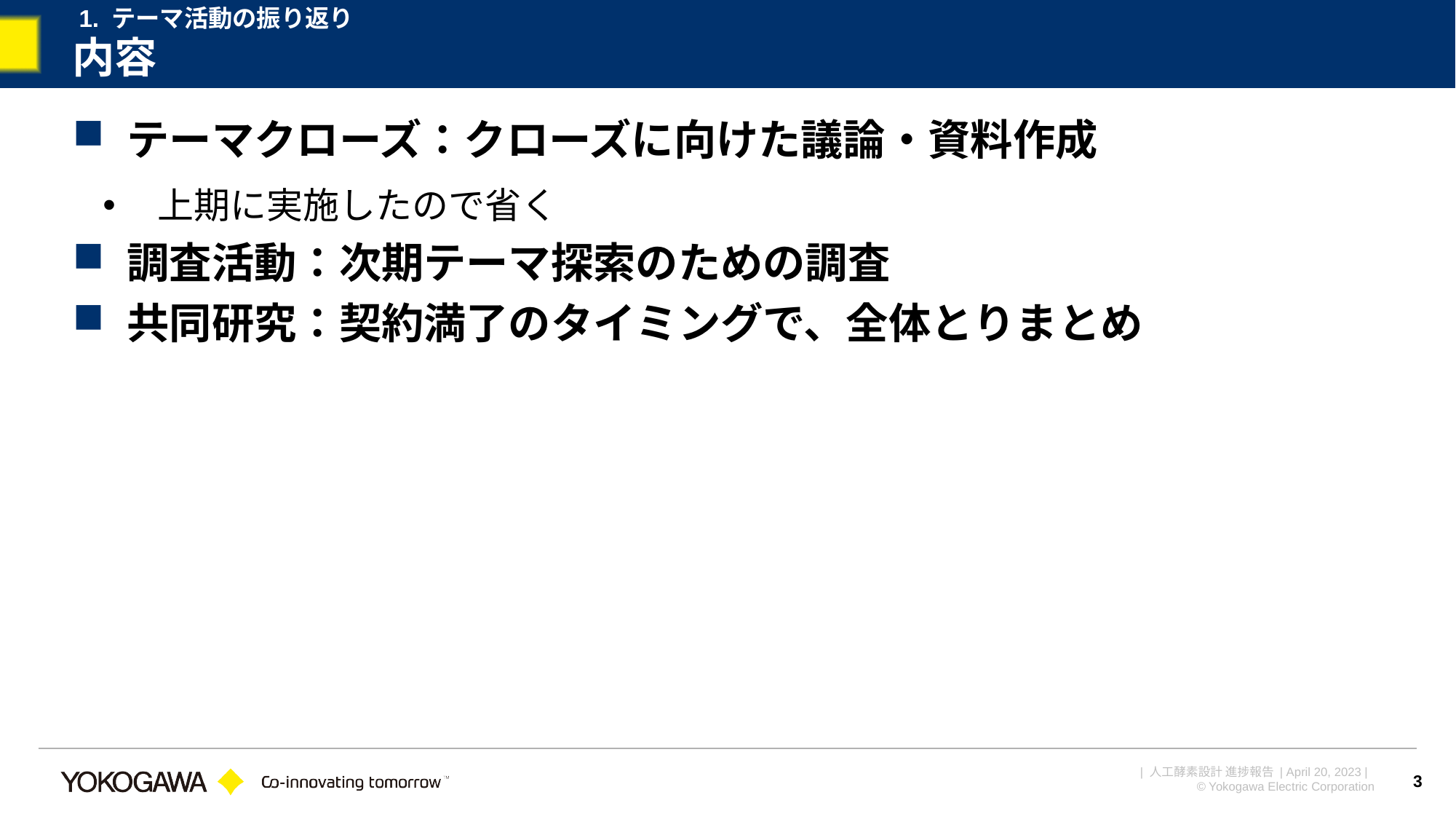

1. テーマ活動の振り返り
# 内容
テーマクローズ：クローズに向けた議論・資料作成
上期に実施したので省く
調査活動：次期テーマ探索のための調査
共同研究：契約満了のタイミングで、全体とりまとめ
3